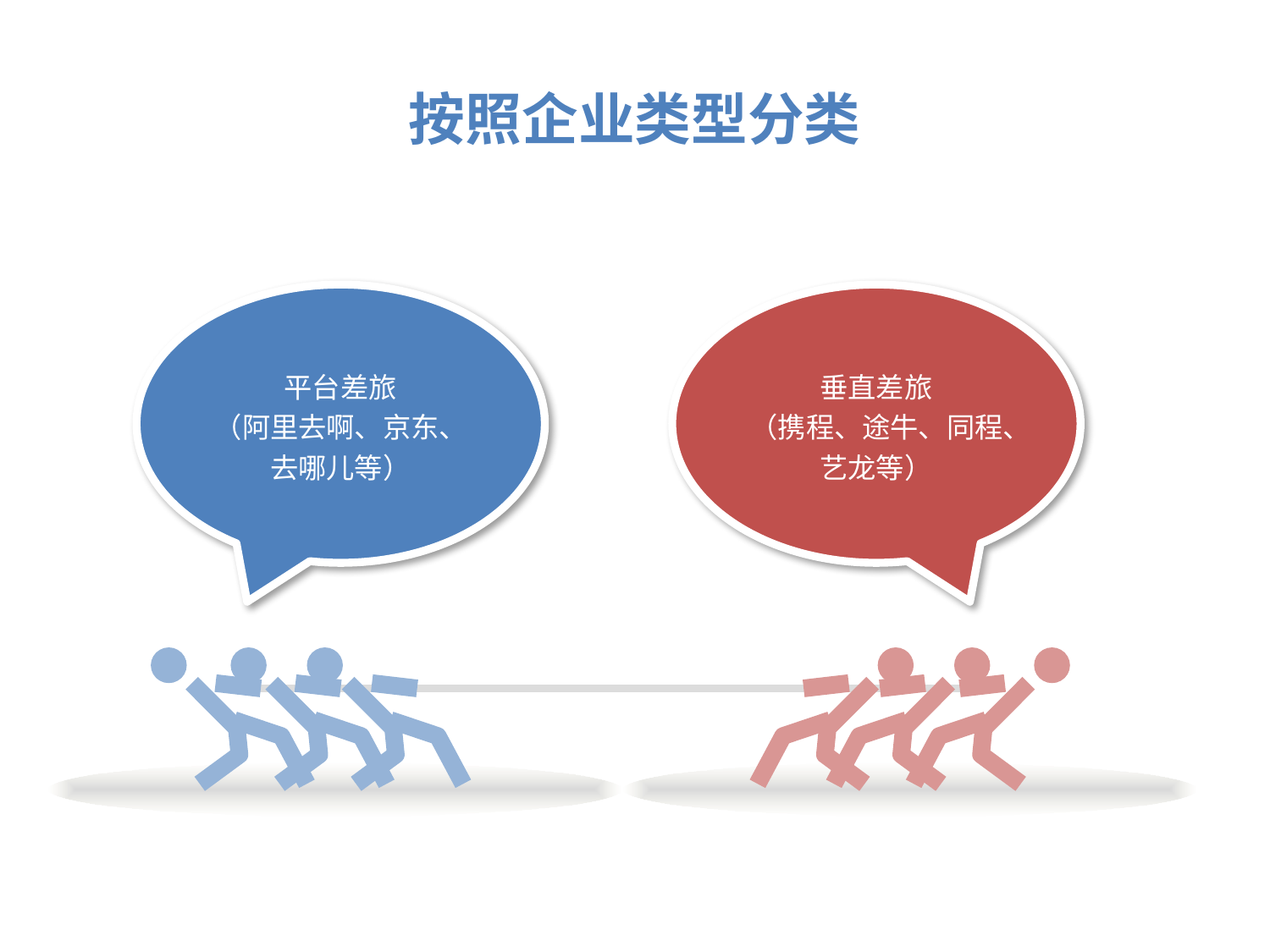

# 按照企业类型分类
平台差旅
（阿里去啊、京东、去哪儿等）
垂直差旅
（携程、途牛、同程、艺龙等）